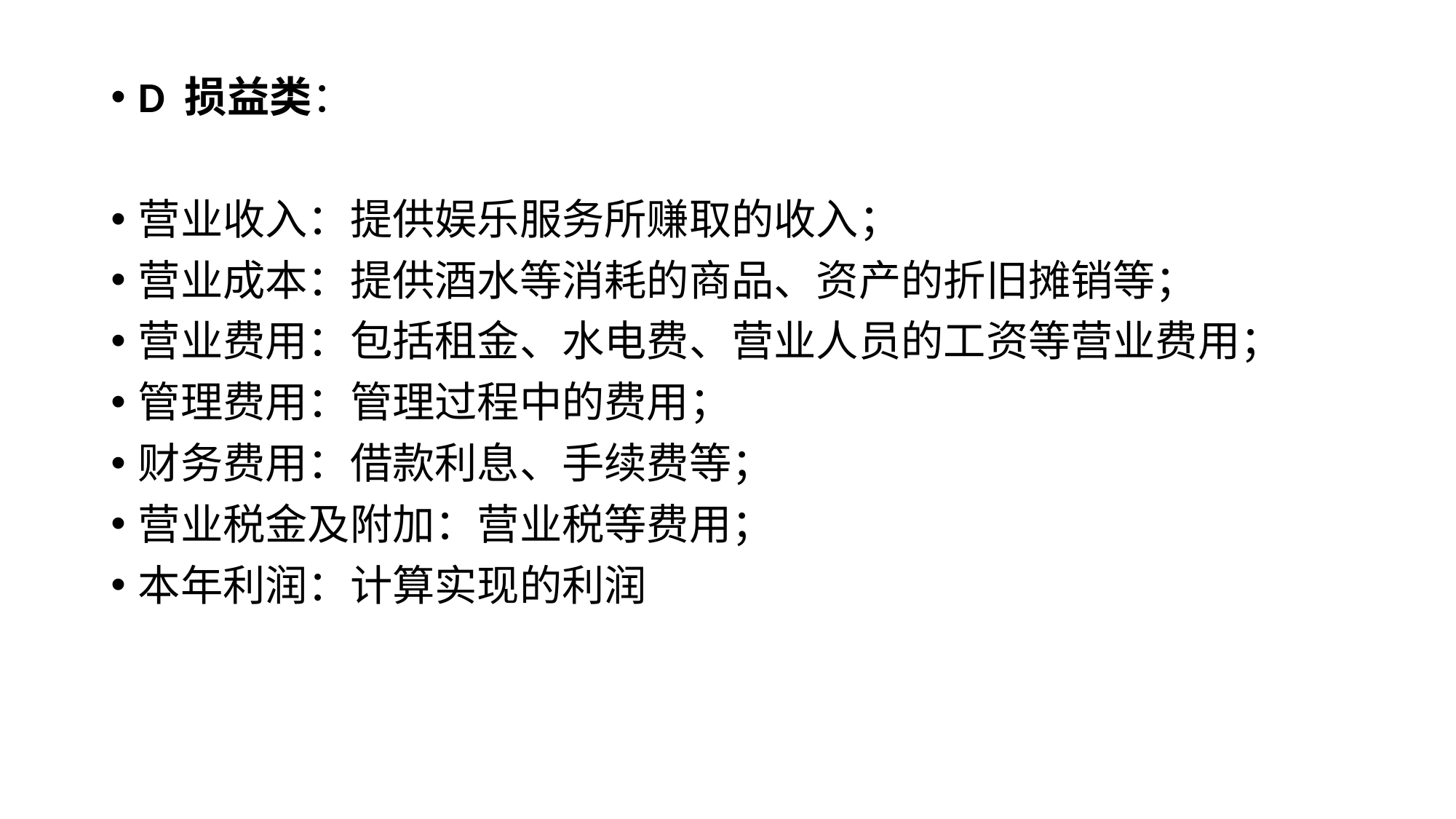

D 损益类：

营业收入：提供娱乐服务所赚取的收入；
营业成本：提供酒水等消耗的商品、资产的折旧摊销等；
营业费用：包括租金、水电费、营业人员的工资等营业费用；
管理费用：管理过程中的费用；
财务费用：借款利息、手续费等；
营业税金及附加：营业税等费用；
本年利润：计算实现的利润